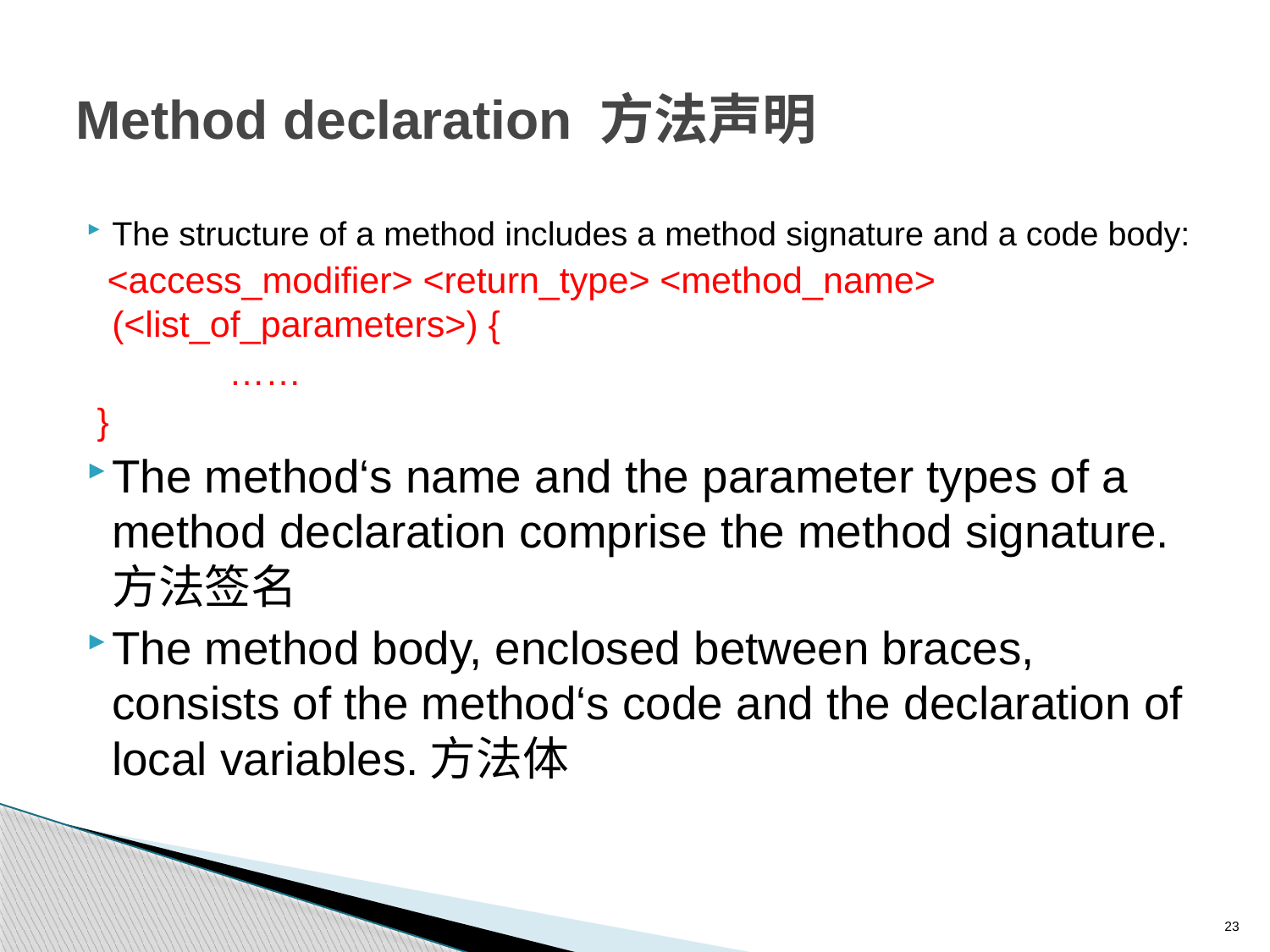

# Method declaration 方法声明
The structure of a method includes a method signature and a code body:
  <access_modifier> <return_type> <method_name> (<list_of_parameters>) {
              ……
 }
The method‘s name and the parameter types of a method declaration comprise the method signature.方法签名
The method body, enclosed between braces, consists of the method‘s code and the declaration of local variables.方法体

23